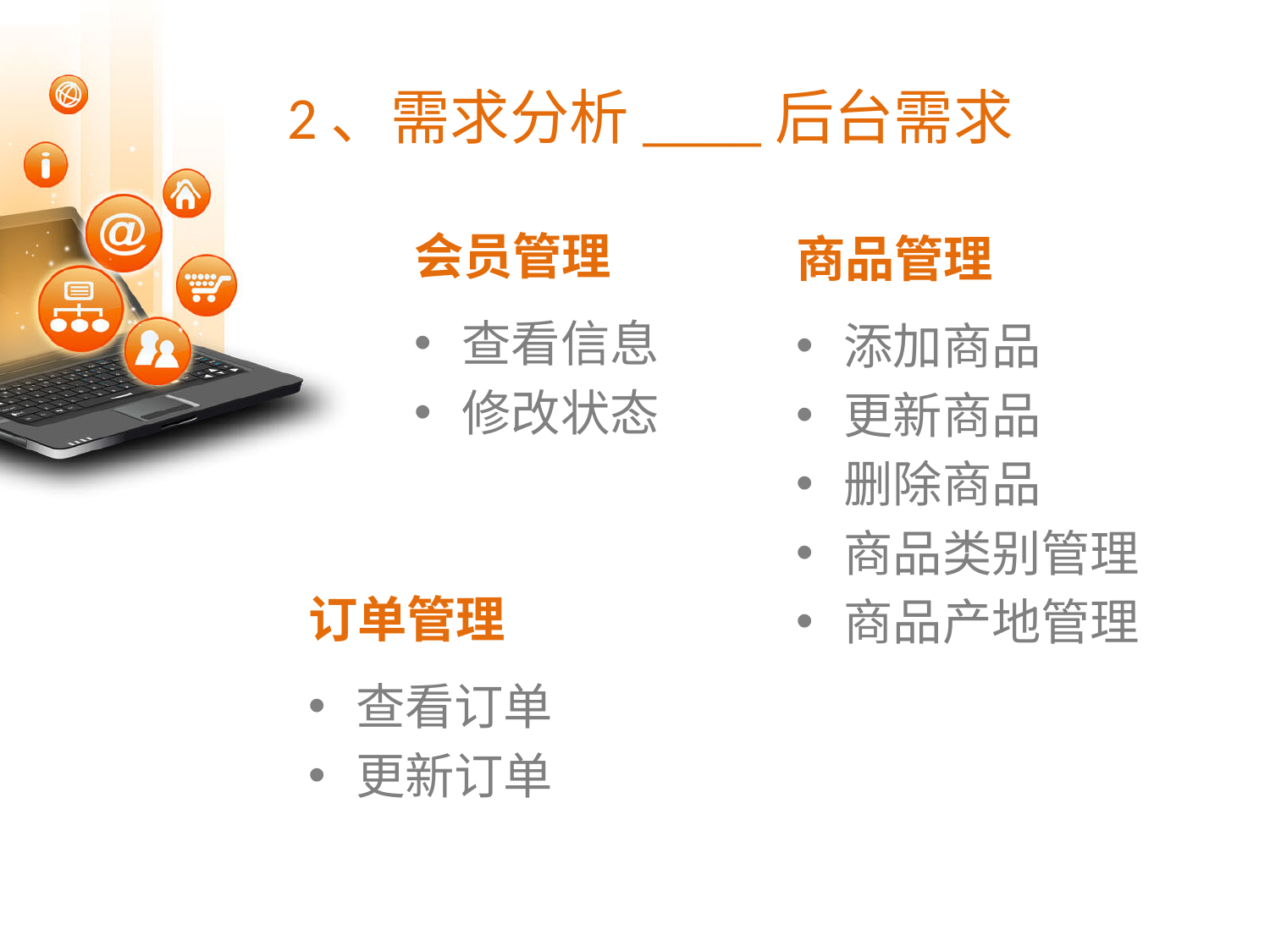

# 2、需求分析____后台需求
会员管理
商品管理
查看信息
修改状态
添加商品
更新商品
删除商品
商品类别管理
商品产地管理

订单管理
查看订单
更新订单